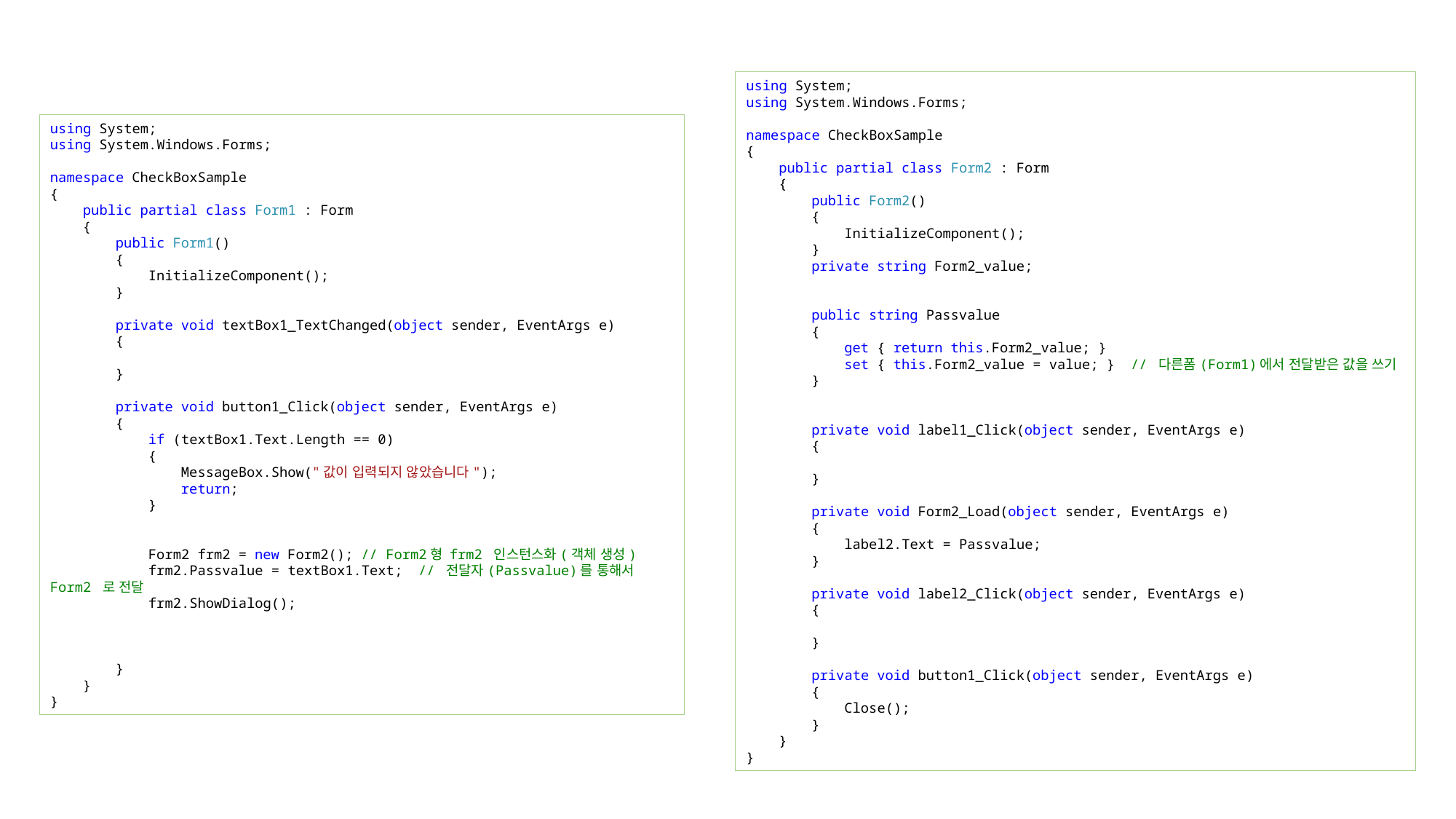

using System;
using System.Windows.Forms;

namespace CheckBoxSample
{
    public partial class Form2 : Form
    {
        public Form2()
        {
            InitializeComponent();
        }
        private string Form2_value;

        public string Passvalue
        {
            get { return this.Form2_value; }
            set { this.Form2_value = value; }  // 다른폼(Form1)에서 전달받은 값을 쓰기
        }

        private void label1_Click(object sender, EventArgs e)
        {

        }

        private void Form2_Load(object sender, EventArgs e)
        {
            label2.Text = Passvalue;
        }

        private void label2_Click(object sender, EventArgs e)
        {

        }

        private void button1_Click(object sender, EventArgs e)
        {
            Close();
        }
    }
}
using System;
using System.Windows.Forms;

namespace CheckBoxSample
{
    public partial class Form1 : Form
    {
        public Form1()
        {
            InitializeComponent();
        }

        private void textBox1_TextChanged(object sender, EventArgs e)
        {

        }

        private void button1_Click(object sender, EventArgs e)
        {
            if (textBox1.Text.Length == 0)
            {
                MessageBox.Show("값이 입력되지 않았습니다");
                return;
            }

            Form2 frm2 = new Form2(); // Form2형 frm2 인스턴스화(객체 생성)
            frm2.Passvalue = textBox1.Text;  // 전달자(Passvalue)를 통해서 Form2 로 전달
            frm2.ShowDialog();

        }
    }
}